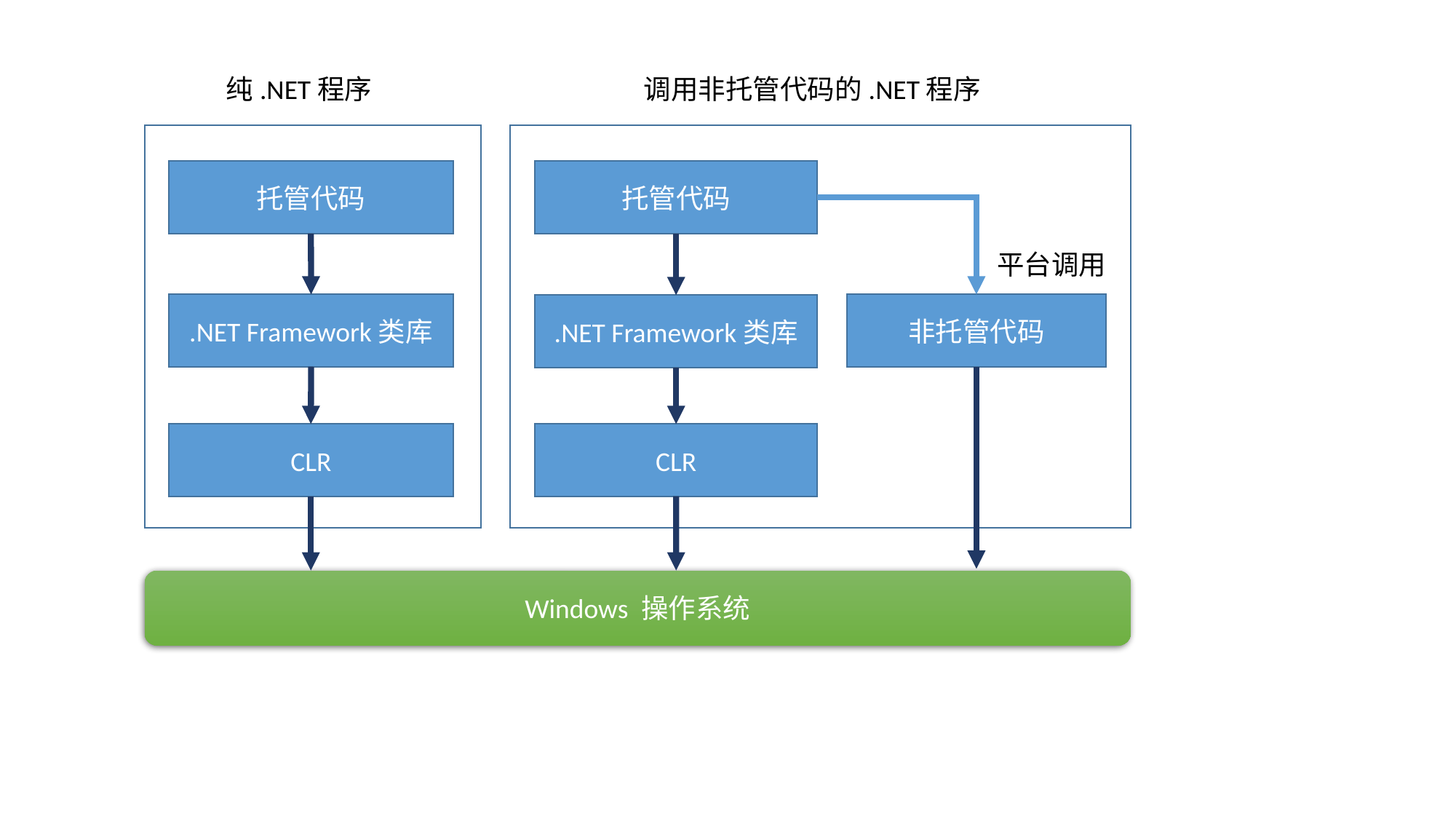

纯.NET程序
调用非托管代码的.NET程序

托管代码
托管代码
平台调用
.NET Framework类库
非托管代码
.NET Framework类库
CLR
CLR
Windows 操作系统